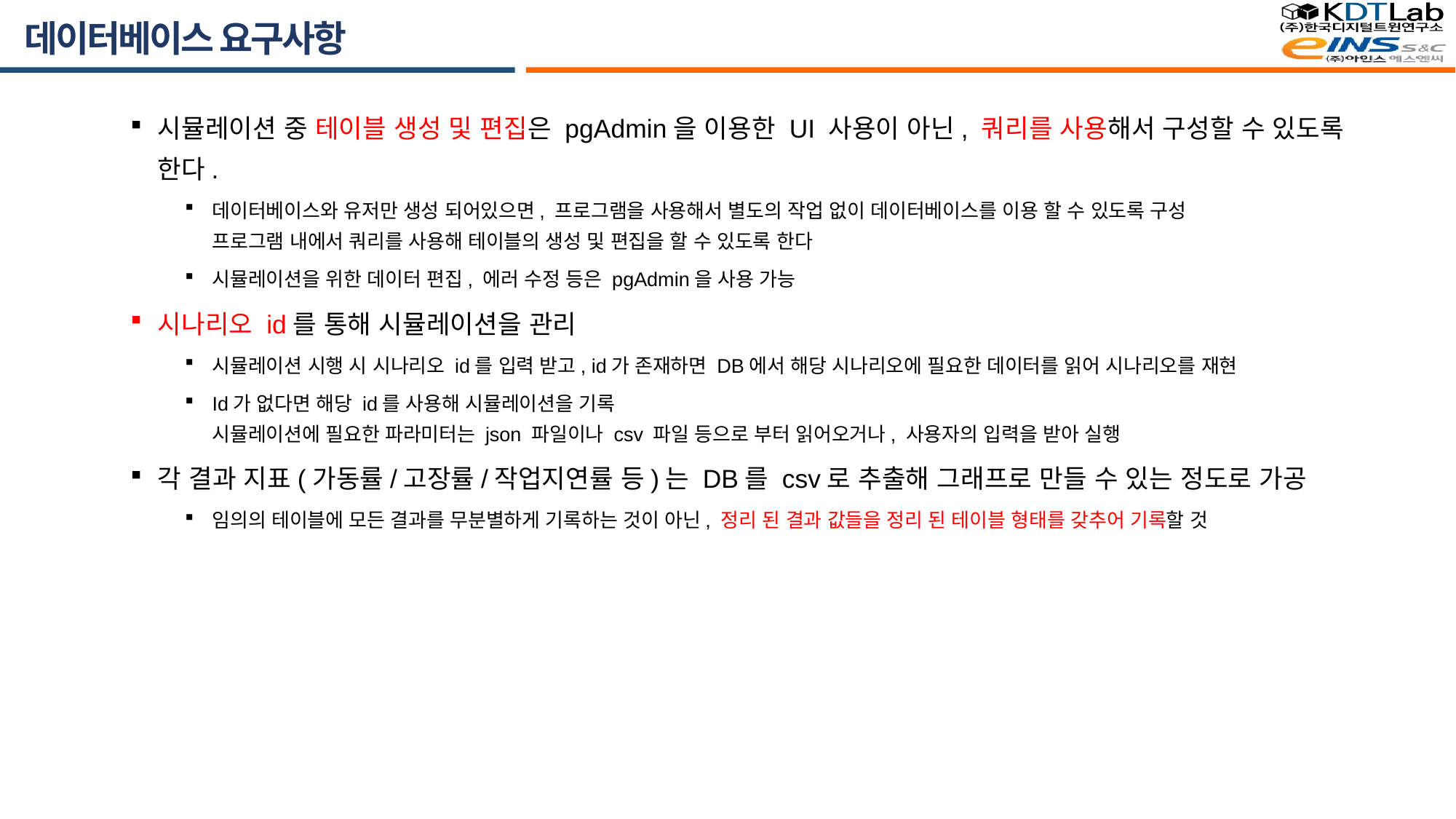

# 데이터베이스 요구사항
시뮬레이션 중 테이블 생성 및 편집은 pgAdmin을 이용한 UI 사용이 아닌, 쿼리를 사용해서 구성할 수 있도록 한다.
데이터베이스와 유저만 생성 되어있으면, 프로그램을 사용해서 별도의 작업 없이 데이터베이스를 이용 할 수 있도록 구성
프로그램 내에서 쿼리를 사용해 테이블의 생성 및 편집을 할 수 있도록 한다
시뮬레이션을 위한 데이터 편집, 에러 수정 등은 pgAdmin을 사용 가능
시나리오 id를 통해 시뮬레이션을 관리
시뮬레이션 시행 시 시나리오 id를 입력 받고, id가 존재하면 DB에서 해당 시나리오에 필요한 데이터를 읽어 시나리오를 재현
Id가 없다면 해당 id를 사용해 시뮬레이션을 기록
시뮬레이션에 필요한 파라미터는 json 파일이나 csv 파일 등으로 부터 읽어오거나, 사용자의 입력을 받아 실행
각 결과 지표(가동률/고장률/작업지연률 등)는 DB를 csv로 추출해 그래프로 만들 수 있는 정도로 가공
임의의 테이블에 모든 결과를 무분별하게 기록하는 것이 아닌, 정리 된 결과 값들을 정리 된 테이블 형태를 갖추어 기록할 것